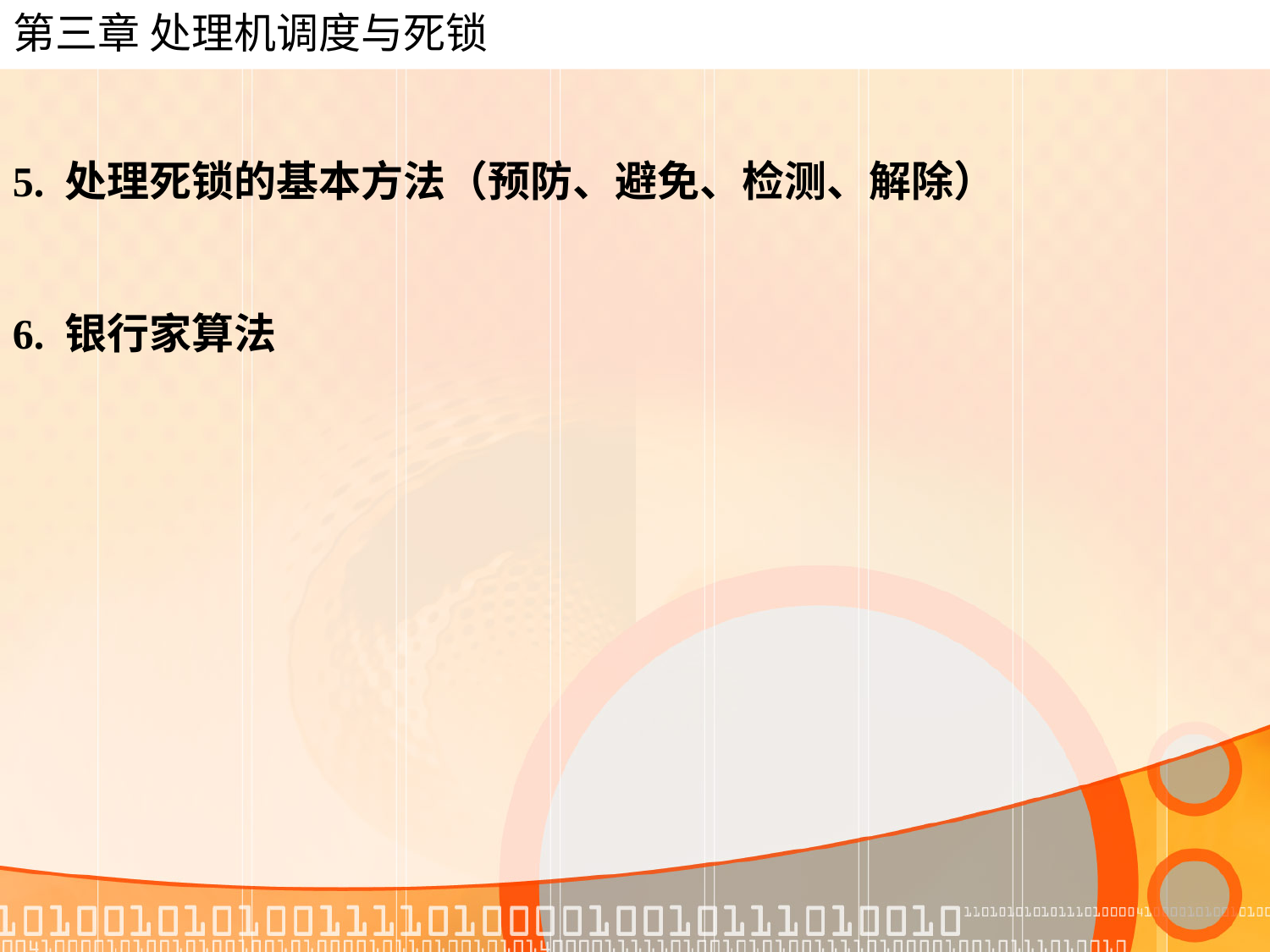

# 第三章 处理机调度与死锁

5. 处理死锁的基本方法（预防、避免、检测、解除）

6. 银行家算法